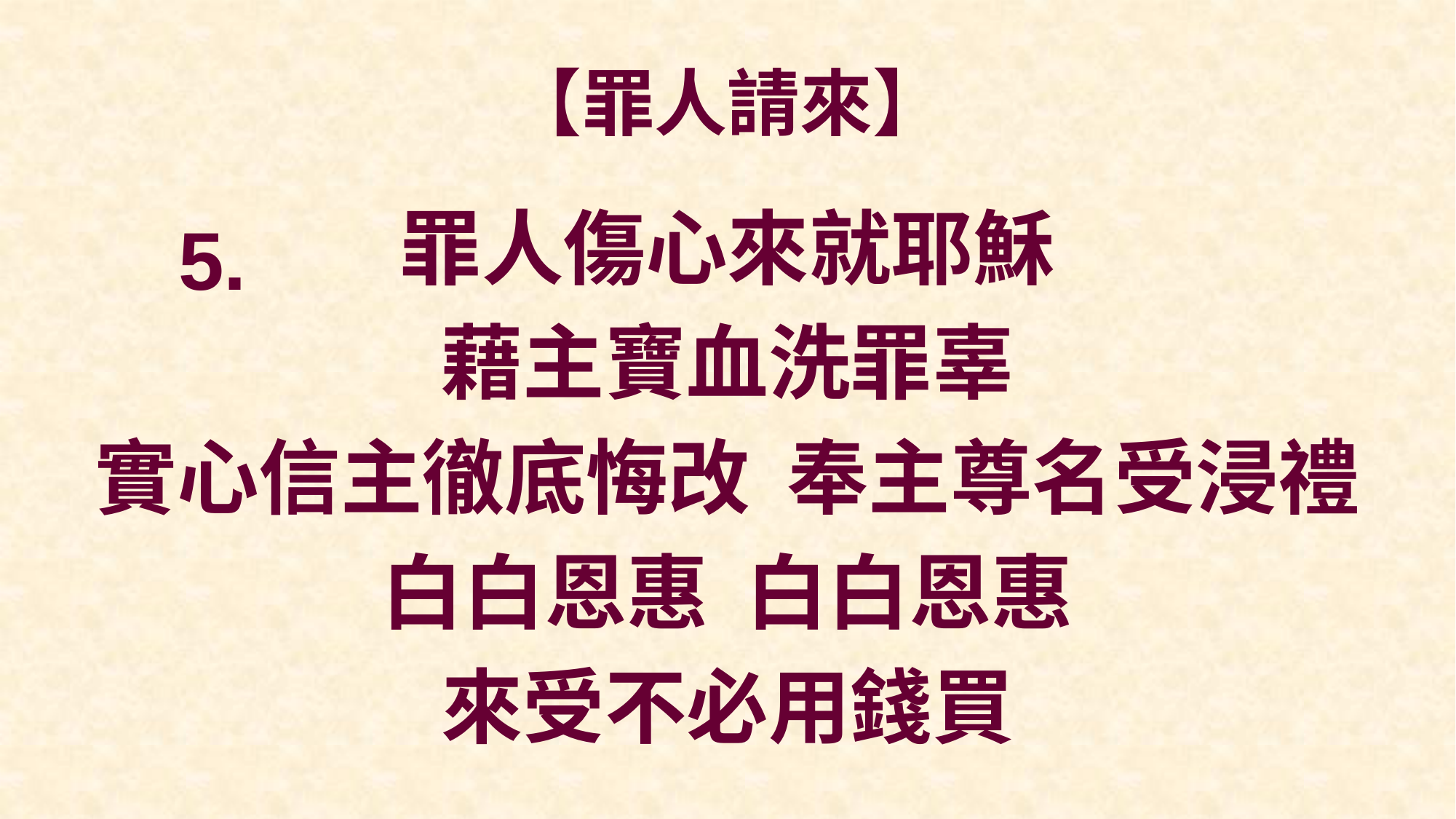

# 【罪人請來】
罪人傷心來就耶穌
藉主寶血洗罪辜
實心信主徹底悔改  奉主尊名受浸禮
白白恩惠  白白恩惠
來受不必用錢買
5.